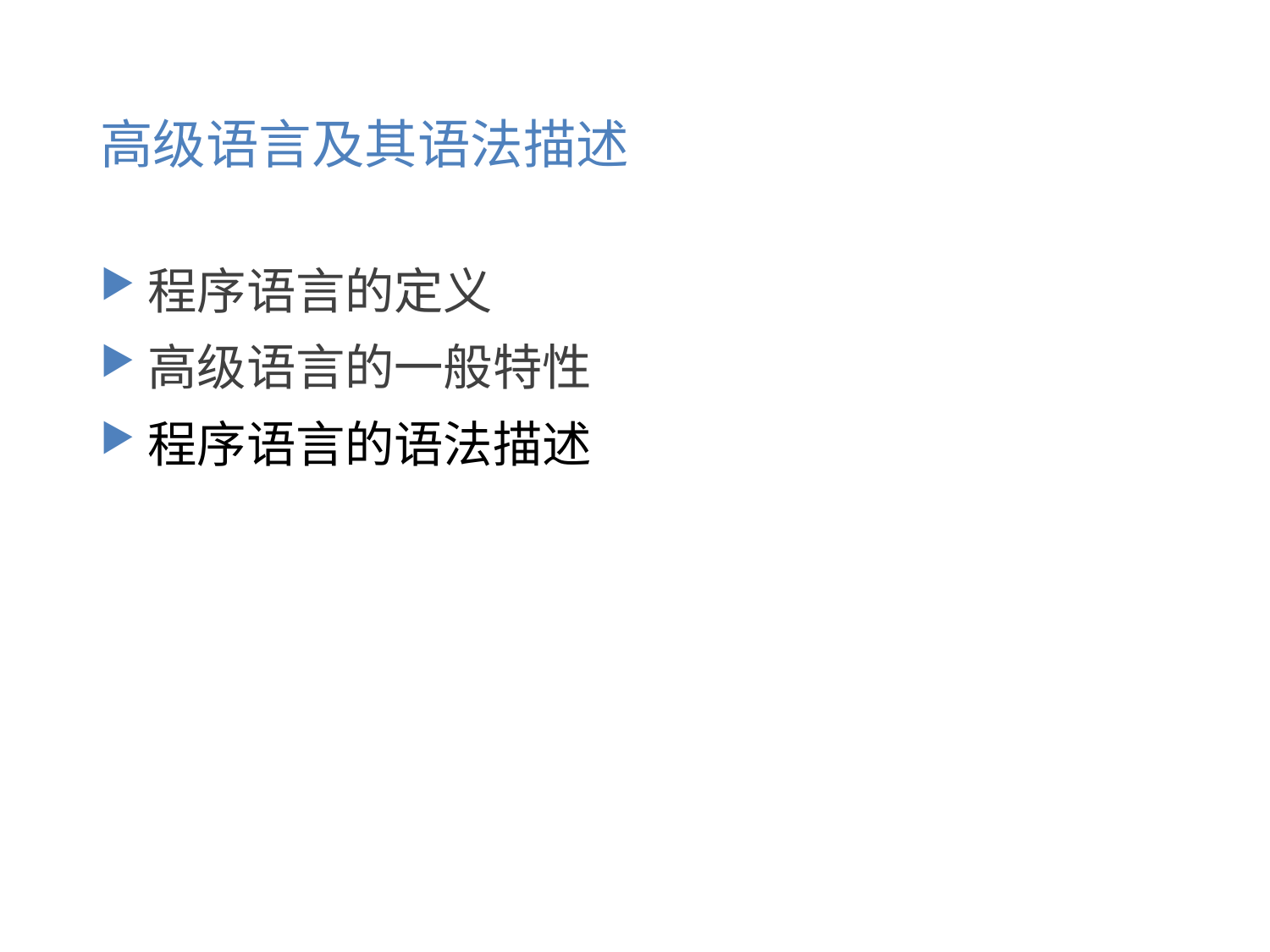

# 高级语言及其语法描述

程序语言的定义
高级语言的一般特性
程序语言的语法描述